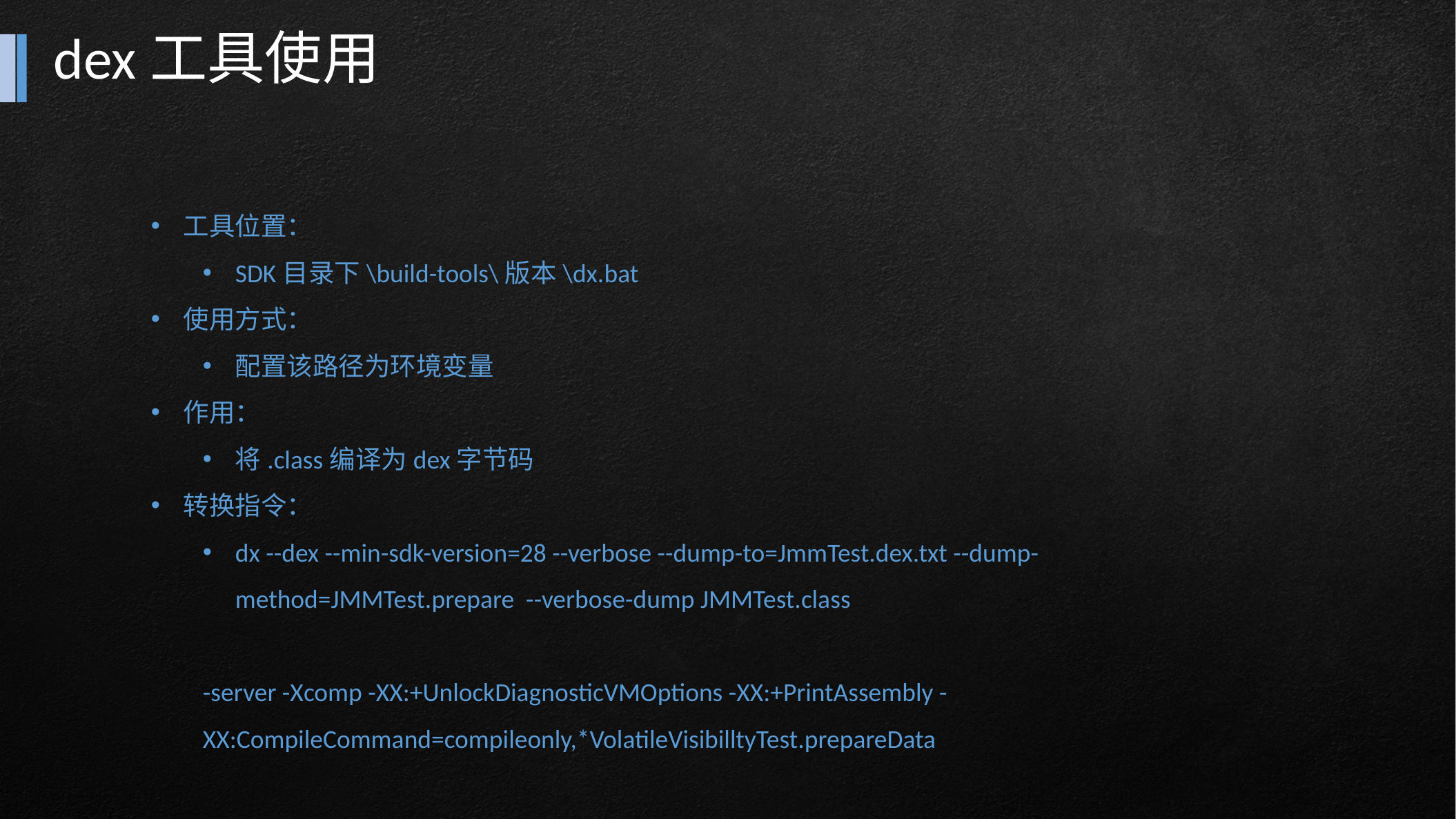

# dex工具使用
工具位置：
SDK目录下\build-tools\版本\dx.bat
使用方式：
配置该路径为环境变量
作用：
将.class编译为dex字节码
转换指令：
dx --dex --min-sdk-version=28 --verbose --dump-to=JmmTest.dex.txt --dump-method=JMMTest.prepare  --verbose-dump JMMTest.class

-server -Xcomp -XX:+UnlockDiagnosticVMOptions -XX:+PrintAssembly -XX:CompileCommand=compileonly,*VolatileVisibilltyTest.prepareData